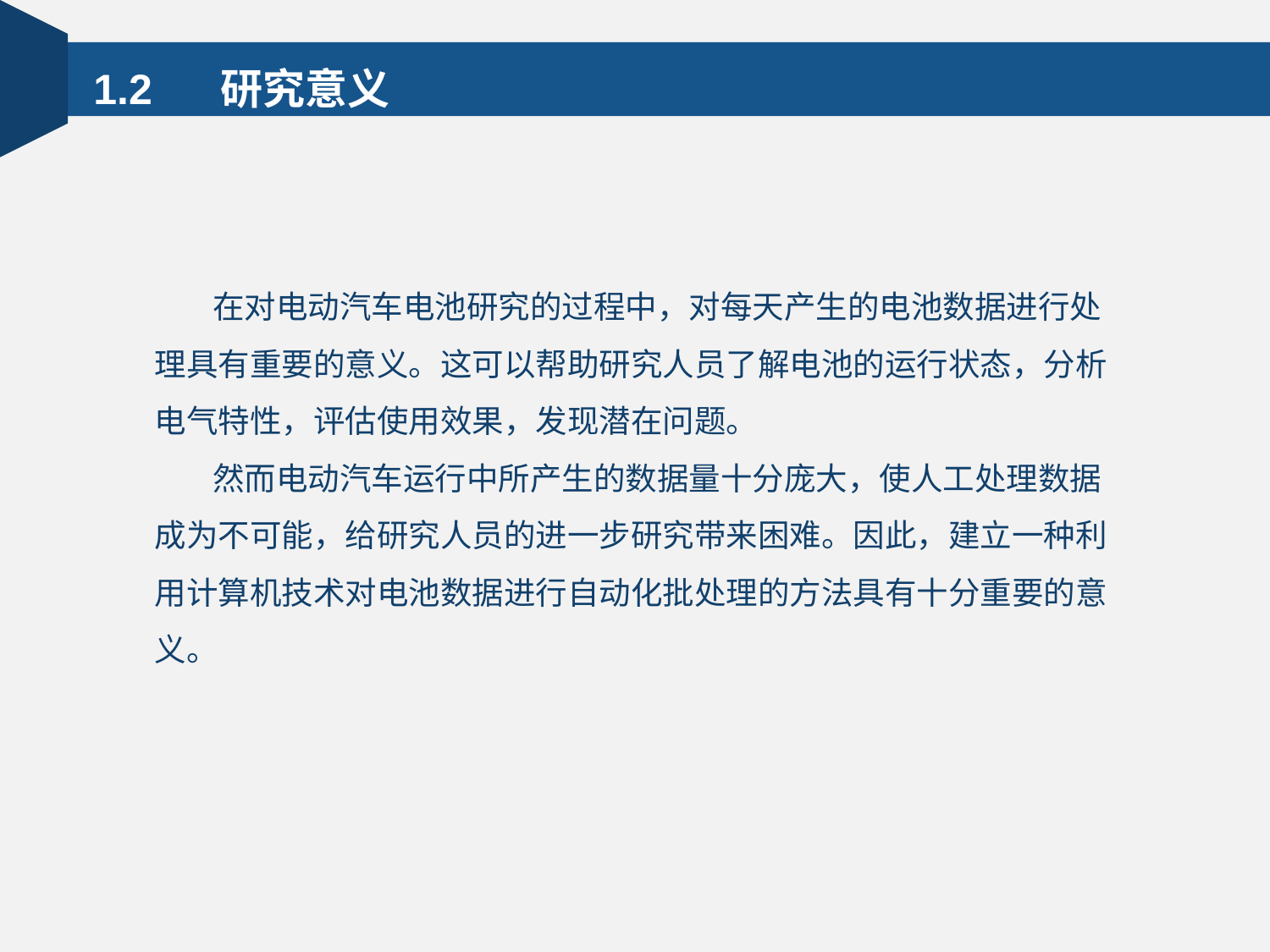

1.2	研究意义

       在对电动汽车电池研究的过程中，对每天产生的电池数据进行处理具有重要的意义。这可以帮助研究人员了解电池的运行状态，分析电气特性，评估使用效果，发现潜在问题。
       然而电动汽车运行中所产生的数据量十分庞大，使人工处理数据成为不可能，给研究人员的进一步研究带来困难。因此，建立一种利用计算机技术对电池数据进行自动化批处理的方法具有十分重要的意义。